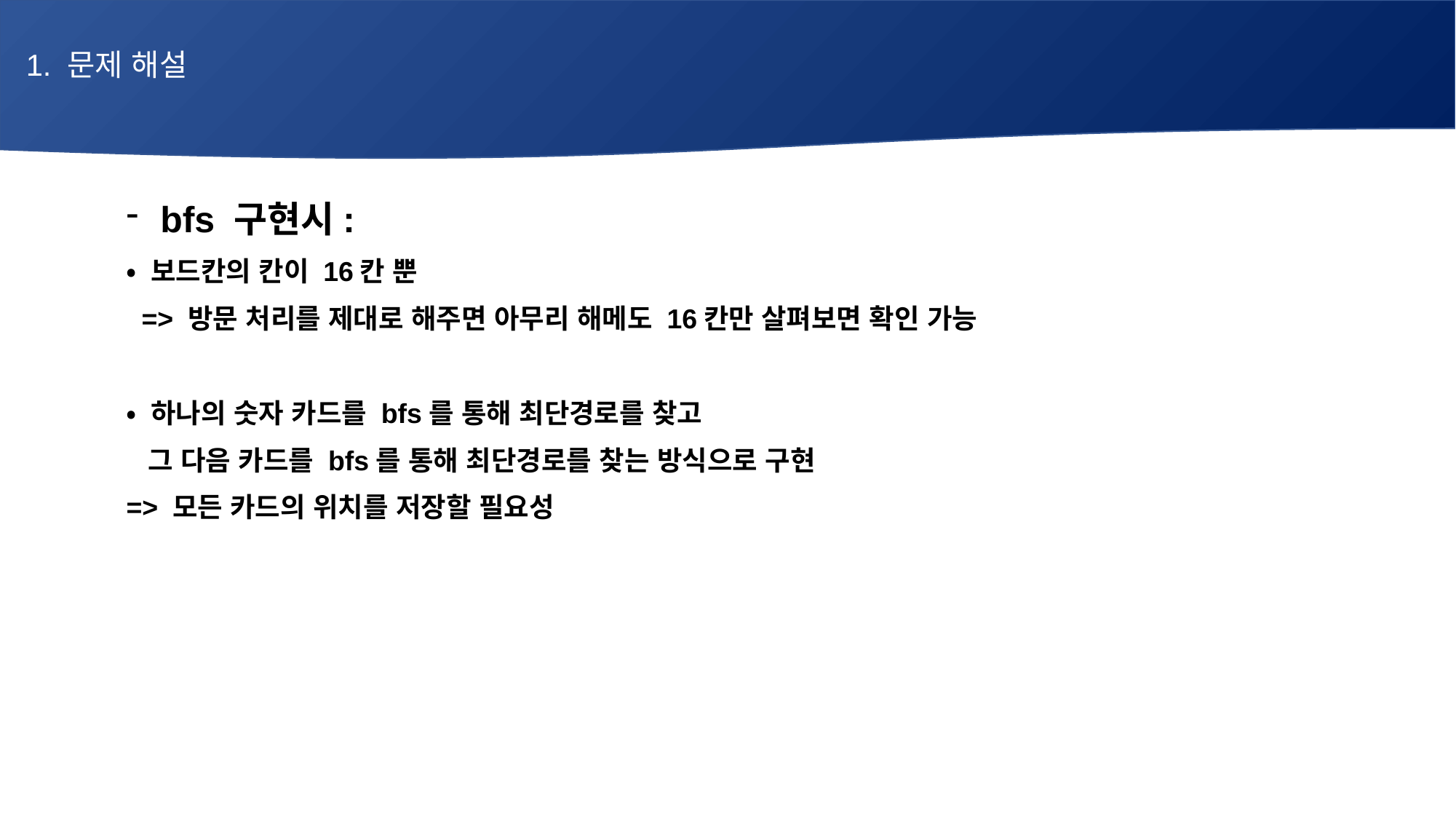

1. 문제 해설
# 매주 1 과제 LV2
bfs 구현시:
• 보드칸의 칸이 16칸 뿐
  => 방문 처리를 제대로 해주면 아무리 해메도 16칸만 살펴보면 확인 가능

• 하나의 숫자 카드를 bfs를 통해 최단경로를 찾고
  그 다음 카드를 bfs를 통해 최단경로를 찾는 방식으로 구현
=> 모든 카드의 위치를 저장할 필요성